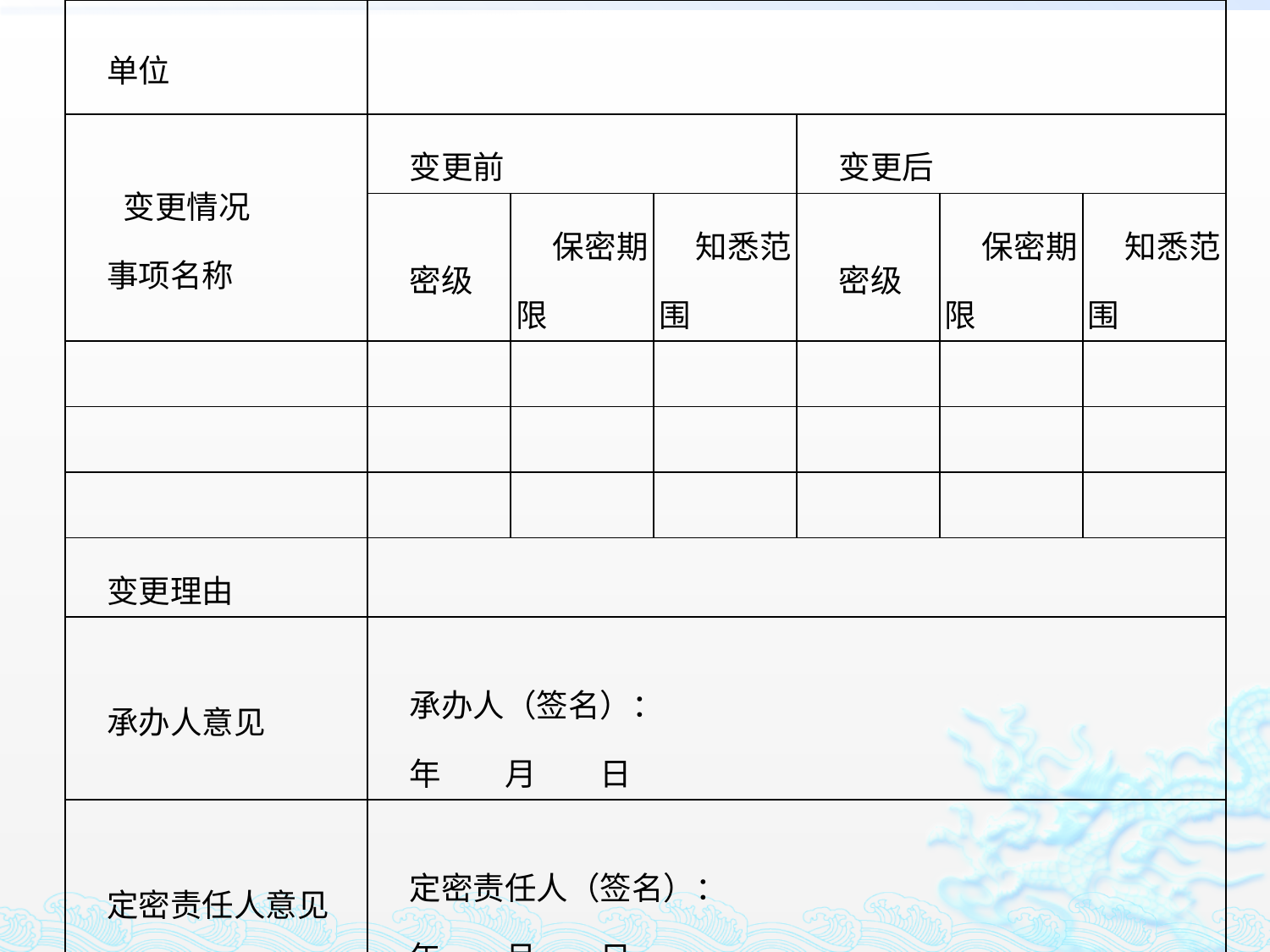

| 单位 |  |  |  |  |  |  |
| --- | --- | --- | --- | --- | --- | --- |
| 变更情况 事项名称 | 变更前 |  |  | 变更后 |  |  |
|  | 密级 | 保密期限 | 知悉范围 | 密级 | 保密期限 | 知悉范围 |
|  |  |  |  |  |  |  |
|  |  |  |  |  |  |  |
|  |  |  |  |  |  |  |
| 变更理由 |  |  |  |  |  |  |
| 承办人意见 | 承办人（签名）： 年  月  日 |  |  |  |  |  |
| 定密责任人意见 | 定密责任人（签名）： 年  月  日 |  |  |  |  |  |